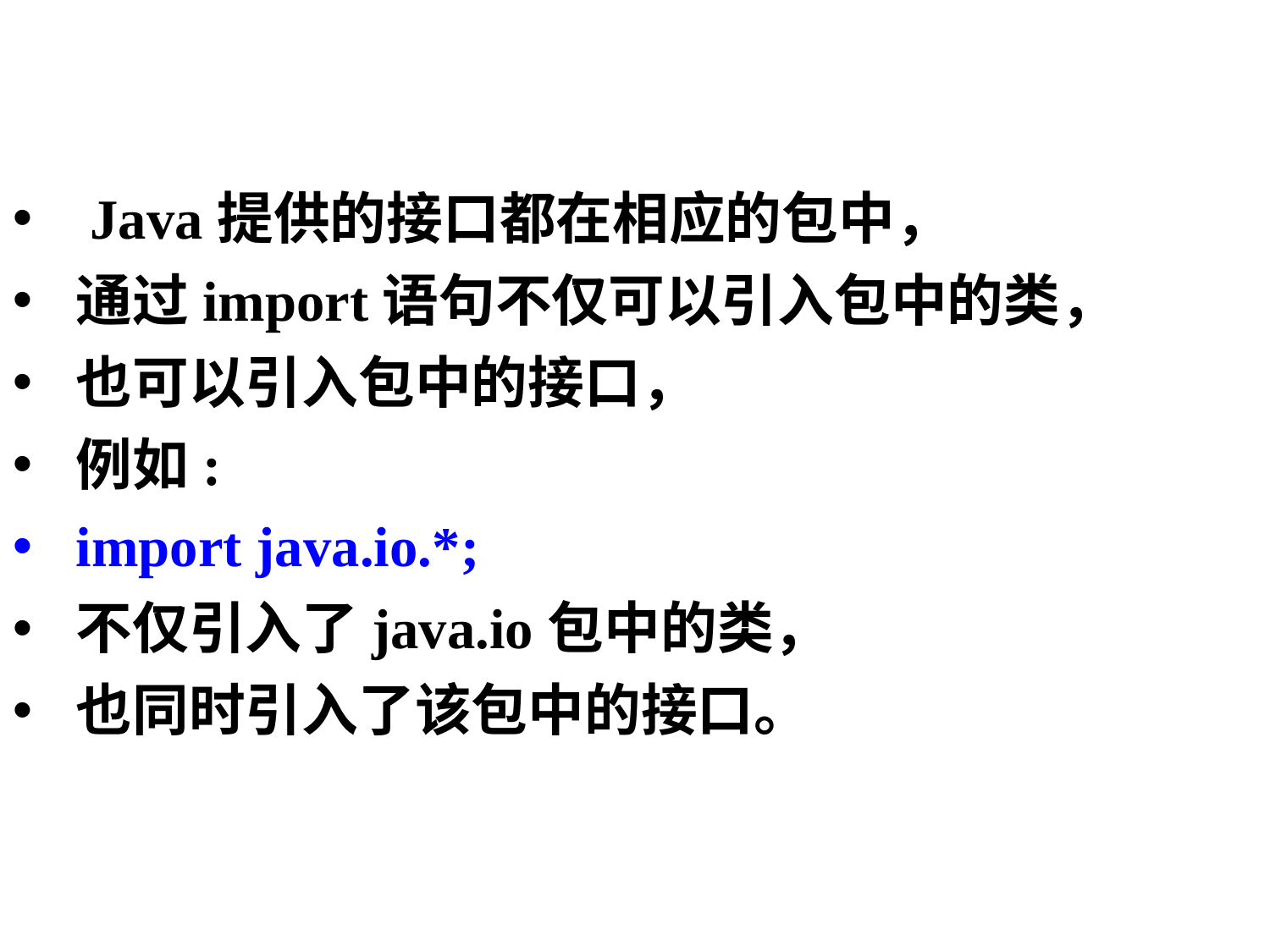

Java提供的接口都在相应的包中，
通过import语句不仅可以引入包中的类，
也可以引入包中的接口，
例如:
import java.io.*;
不仅引入了java.io包中的类，
也同时引入了该包中的接口。